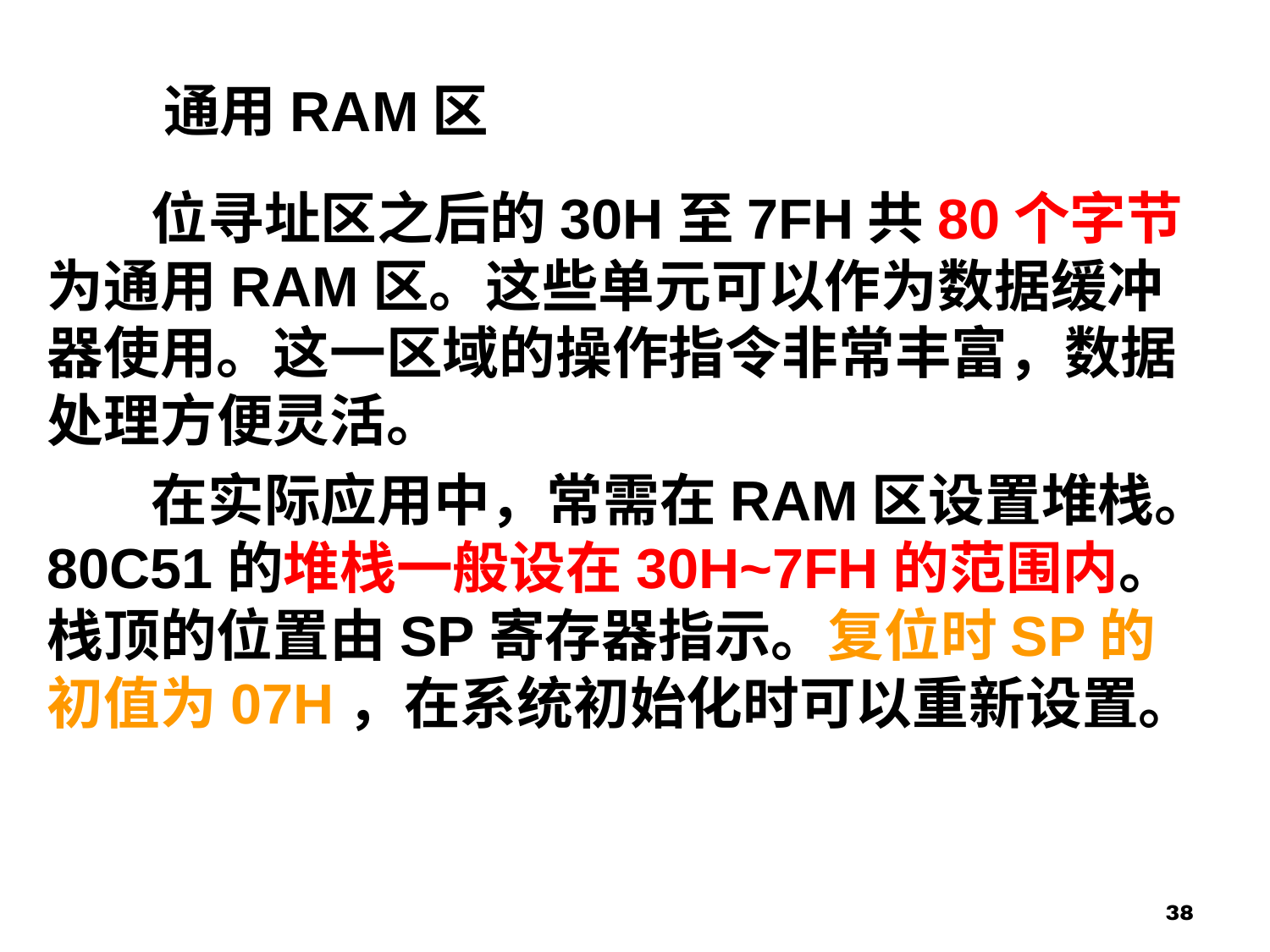

通用RAM区
       位寻址区之后的30H至7FH共80个字节为通用RAM区。这些单元可以作为数据缓冲器使用。这一区域的操作指令非常丰富，数据处理方便灵活。
       在实际应用中，常需在RAM区设置堆栈。80C51的堆栈一般设在30H~7FH的范围内。栈顶的位置由SP寄存器指示。复位时SP的初值为07H，在系统初始化时可以重新设置。

38